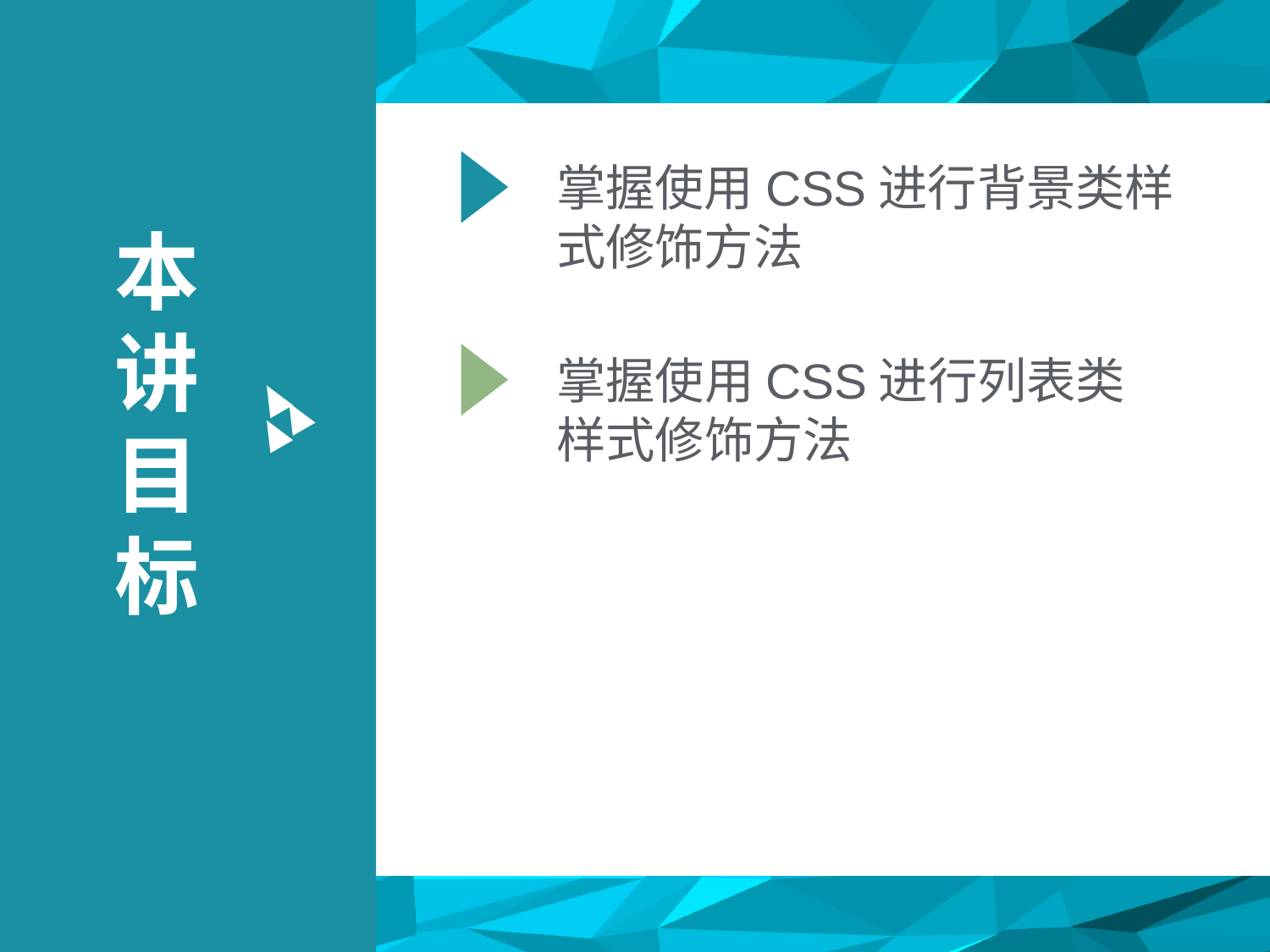

掌握使用CSS进行背景类样式修饰方法

本讲目标
掌握使用CSS进行列表类样式修饰方法